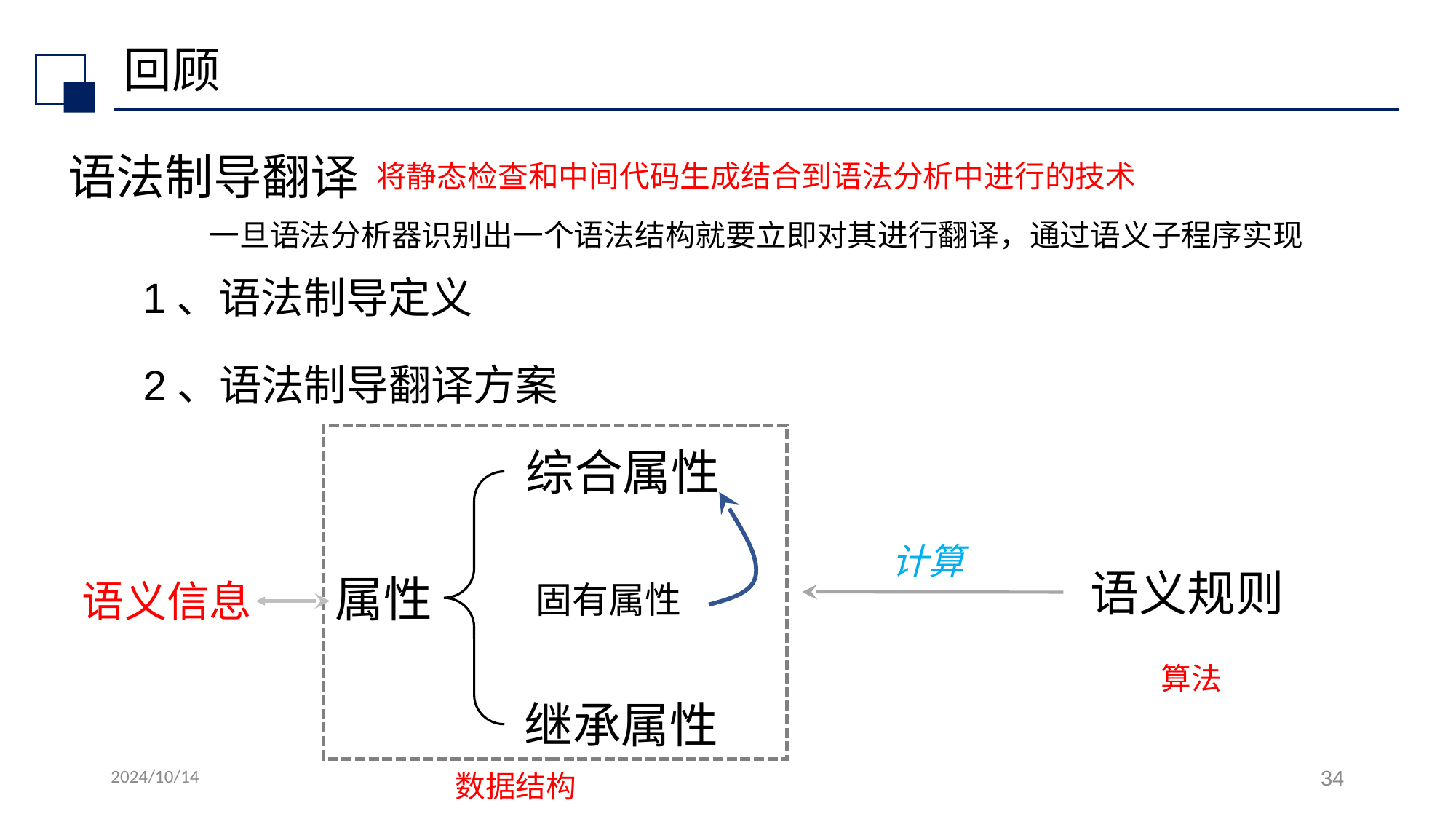

# 回顾
语法制导翻译
将静态检查和中间代码生成结合到语法分析中进行的技术
一旦语法分析器识别出一个语法结构就要立即对其进行翻译，通过语义子程序实现
1、语法制导定义
2、语法制导翻译方案

综合属性

计算
语义规则
属性
语义信息
固有属性
算法
继承属性
2024/10/14
34
数据结构